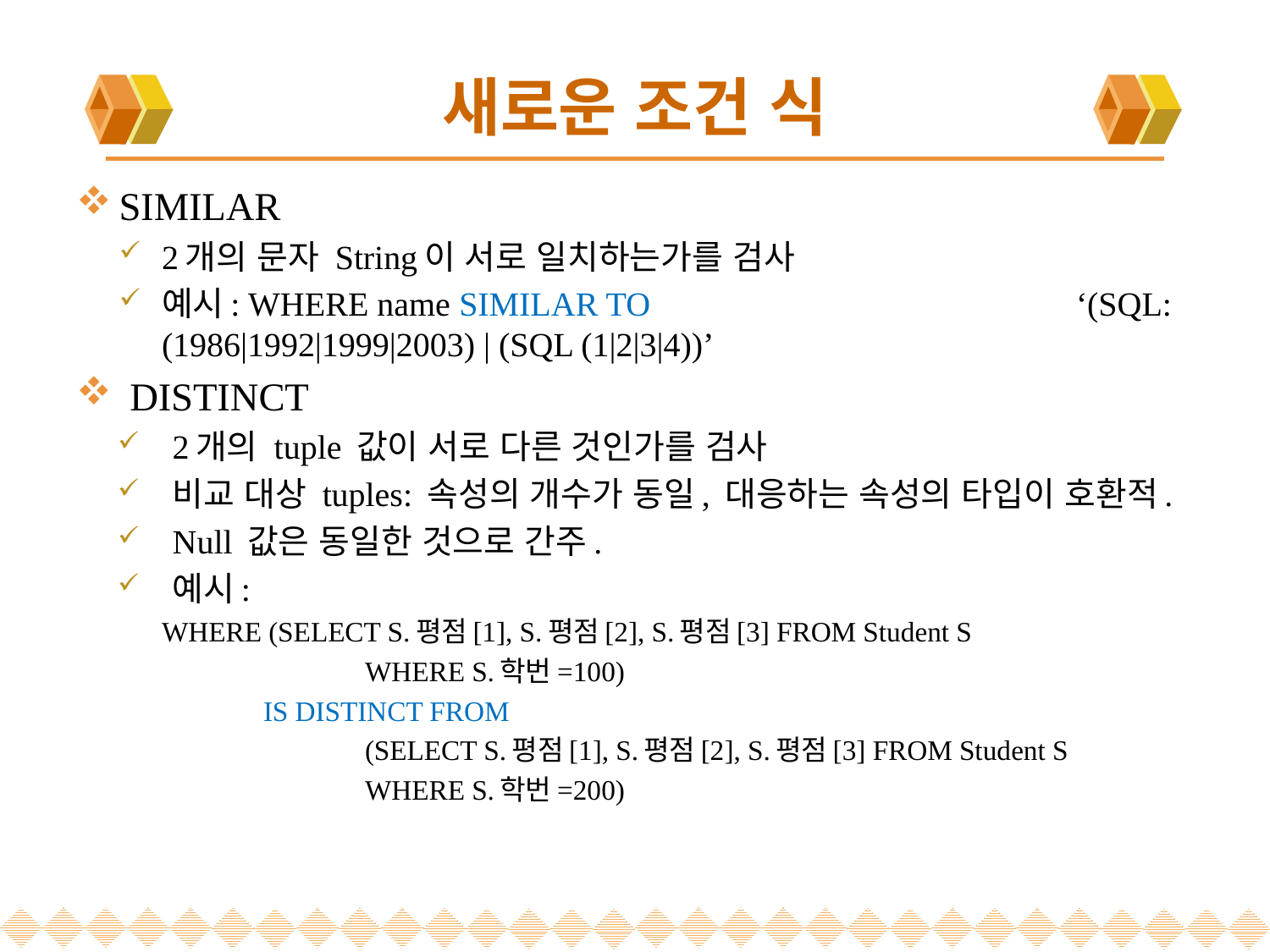

# 새로운 조건 식
SIMILAR
2개의 문자 String이 서로 일치하는가를 검사
예시: WHERE name SIMILAR TO 					‘(SQL:(1986|1992|1999|2003) | (SQL (1|2|3|4))’
DISTINCT
2개의 tuple 값이 서로 다른 것인가를 검사
비교 대상 tuples: 속성의 개수가 동일, 대응하는 속성의 타입이 호환적.
Null 값은 동일한 것으로 간주.
예시:
WHERE (SELECT S.평점[1], S.평점[2], S.평점[3] FROM Student S
		WHERE S.학번=100)
	IS DISTINCT FROM
		(SELECT S.평점[1], S.평점[2], S.평점[3] FROM Student S
		WHERE S.학번=200)